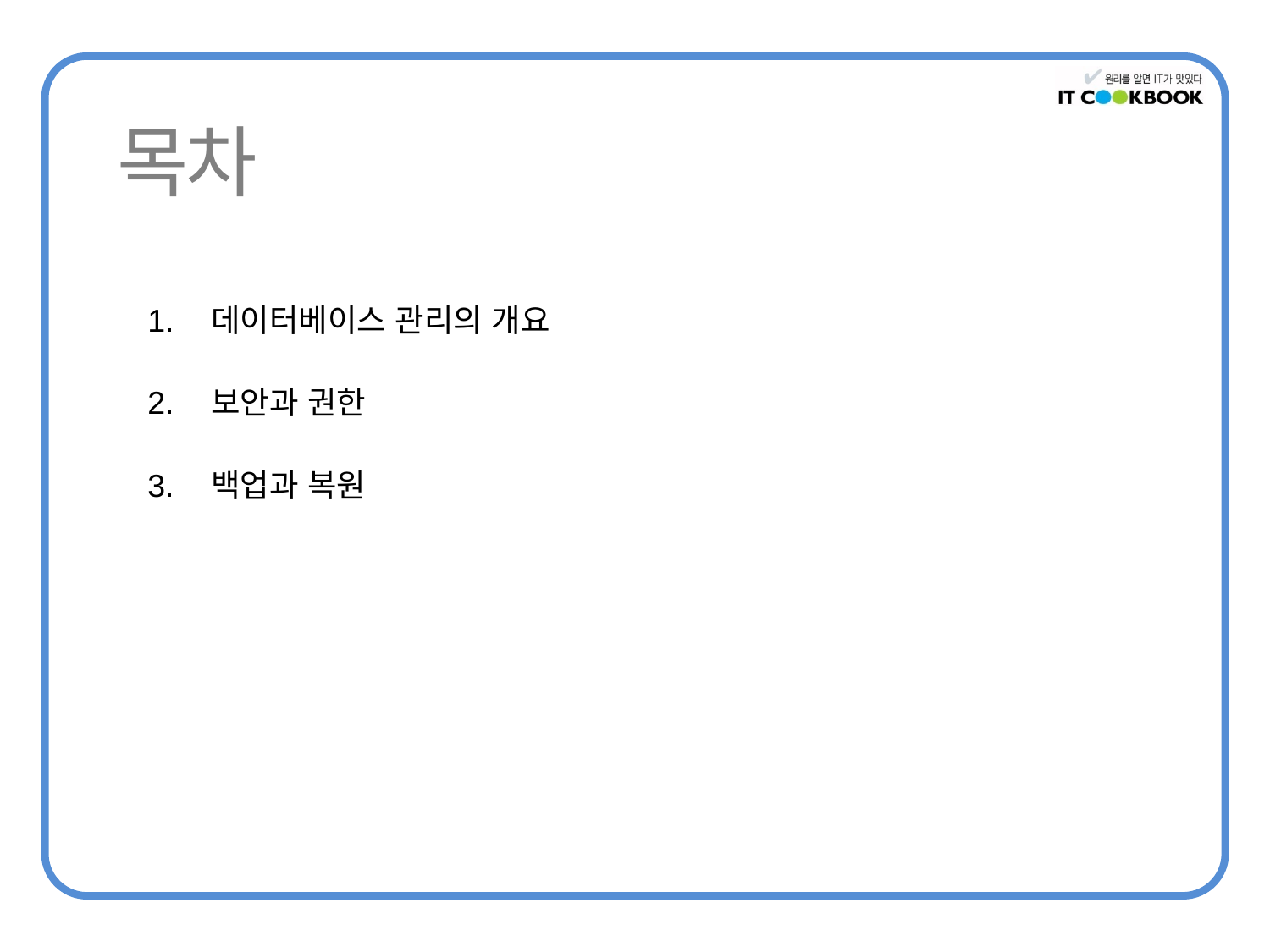

데이터베이스 관리의 개요
보안과 권한
백업과 복원